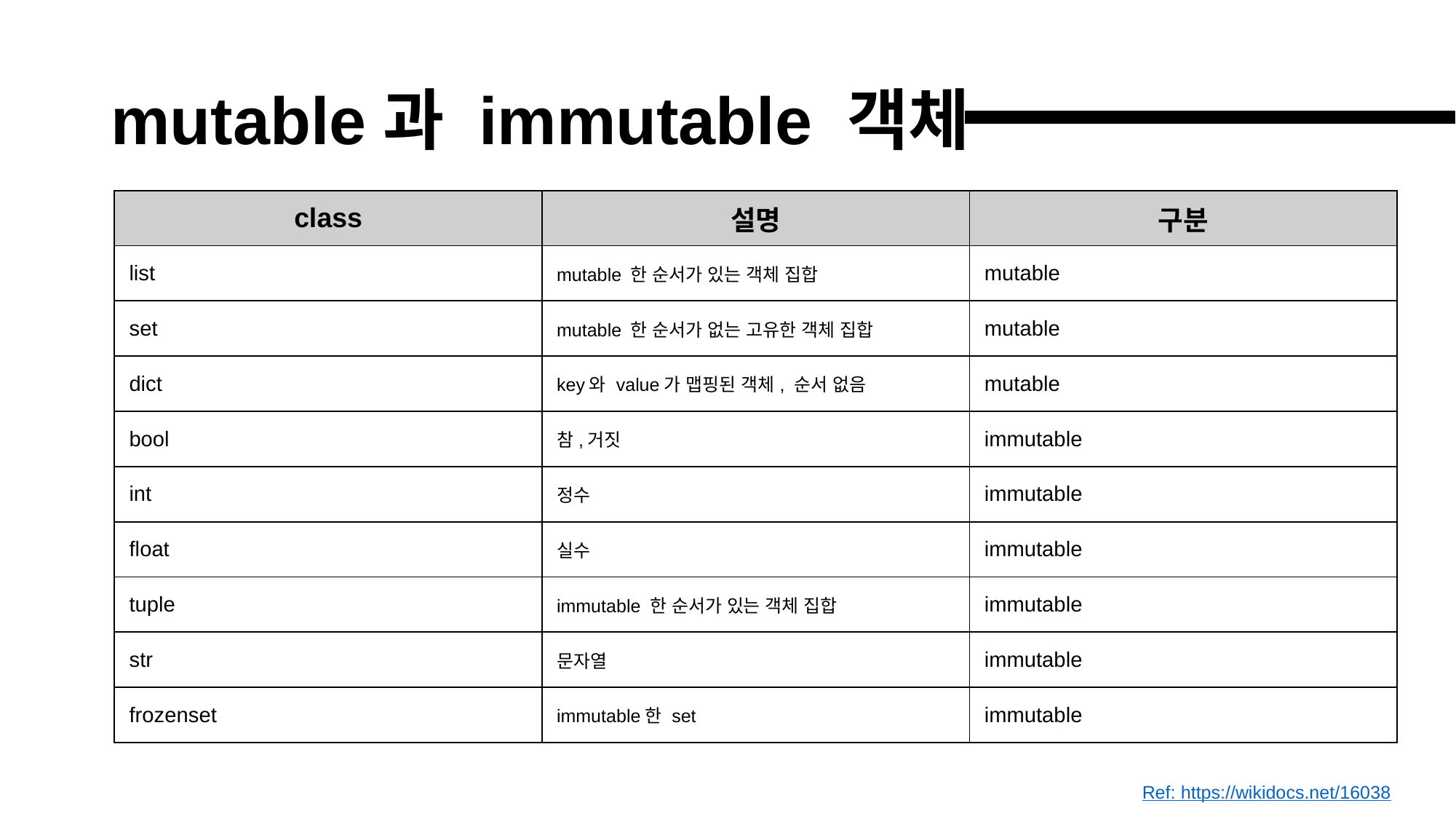

# mutable과 immutable 객체

| class | 설명 | 구분 |
| --- | --- | --- |
| list | mutable 한 순서가 있는 객체 집합 | mutable |
| set | mutable 한 순서가 없는 고유한 객체 집합 | mutable |
| dict | key와 value가 맵핑된 객체, 순서 없음 | mutable |
| bool | 참,거짓 | immutable |
| int | 정수 | immutable |
| float | 실수 | immutable |
| tuple | immutable 한 순서가 있는 객체 집합 | immutable |
| str | 문자열 | immutable |
| frozenset | immutable한 set | immutable |
Ref: https://wikidocs.net/16038